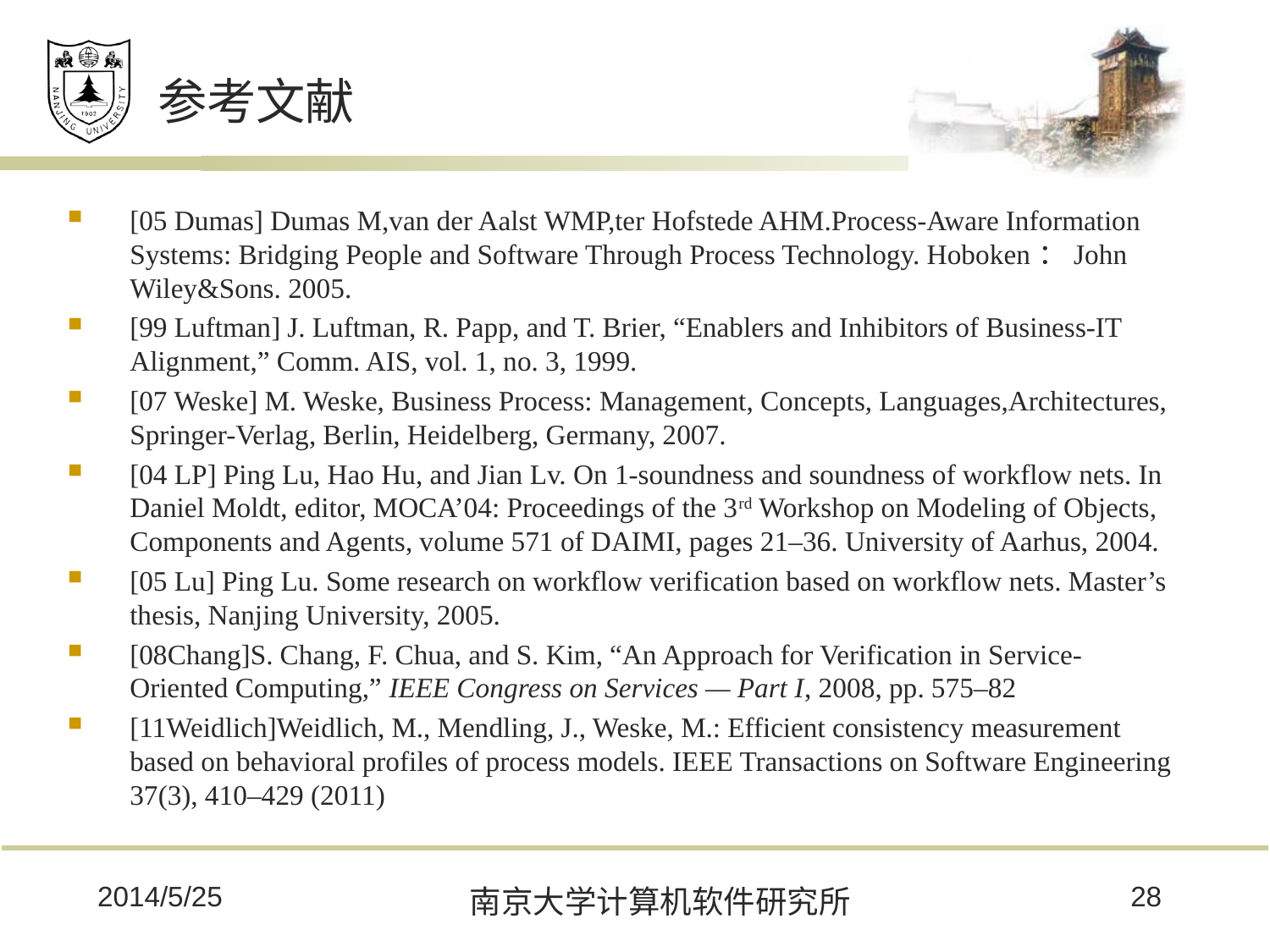

# 参考文献
[05 Dumas] Dumas M,van der Aalst WMP,ter Hofstede AHM.Process-Aware Information Systems: Bridging People and Software Through Process Technology. Hoboken：John Wiley&Sons. 2005.
[99 Luftman] J. Luftman, R. Papp, and T. Brier, “Enablers and Inhibitors of Business-IT Alignment,” Comm. AIS, vol. 1, no. 3, 1999.
[07 Weske] M. Weske, Business Process: Management, Concepts, Languages,Architectures, Springer-Verlag, Berlin, Heidelberg, Germany, 2007.
[04 LP] Ping Lu, Hao Hu, and Jian Lv. On 1-soundness and soundness of workflow nets. In Daniel Moldt, editor, MOCA’04: Proceedings of the 3rd Workshop on Modeling of Objects, Components and Agents, volume 571 of DAIMI, pages 21–36. University of Aarhus, 2004.
[05 Lu] Ping Lu. Some research on workflow verification based on workflow nets. Master’s thesis, Nanjing University, 2005.
[08Chang]S. Chang, F. Chua, and S. Kim, “An Approach for Verification in Service-Oriented Computing,” IEEE Congress on Services — Part I, 2008, pp. 575–82
[11Weidlich]Weidlich, M., Mendling, J., Weske, M.: Efficient consistency measurement based on behavioral profiles of process models. IEEE Transactions on Software Engineering 37(3), 410–429 (2011)

2014/5/25
28
南京大学计算机软件研究所